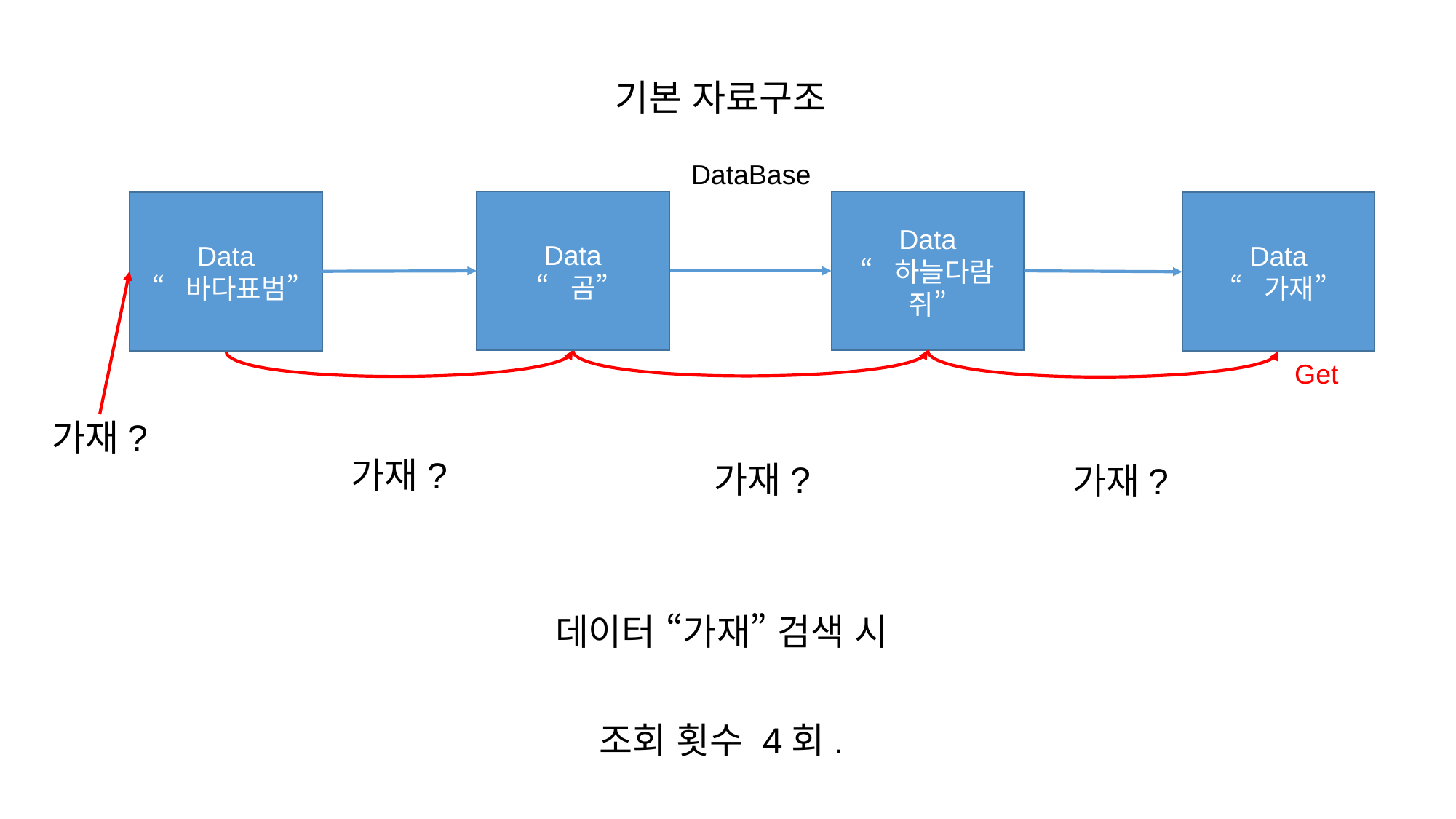

기본 자료구조
DataBase
Data
“곰”
Data
“하늘다람쥐”
Data
“바다표범”
Data
“가재”
Get
가재?
가재?
가재?
가재?
데이터 “가재” 검색 시

조회 횟수 4회.